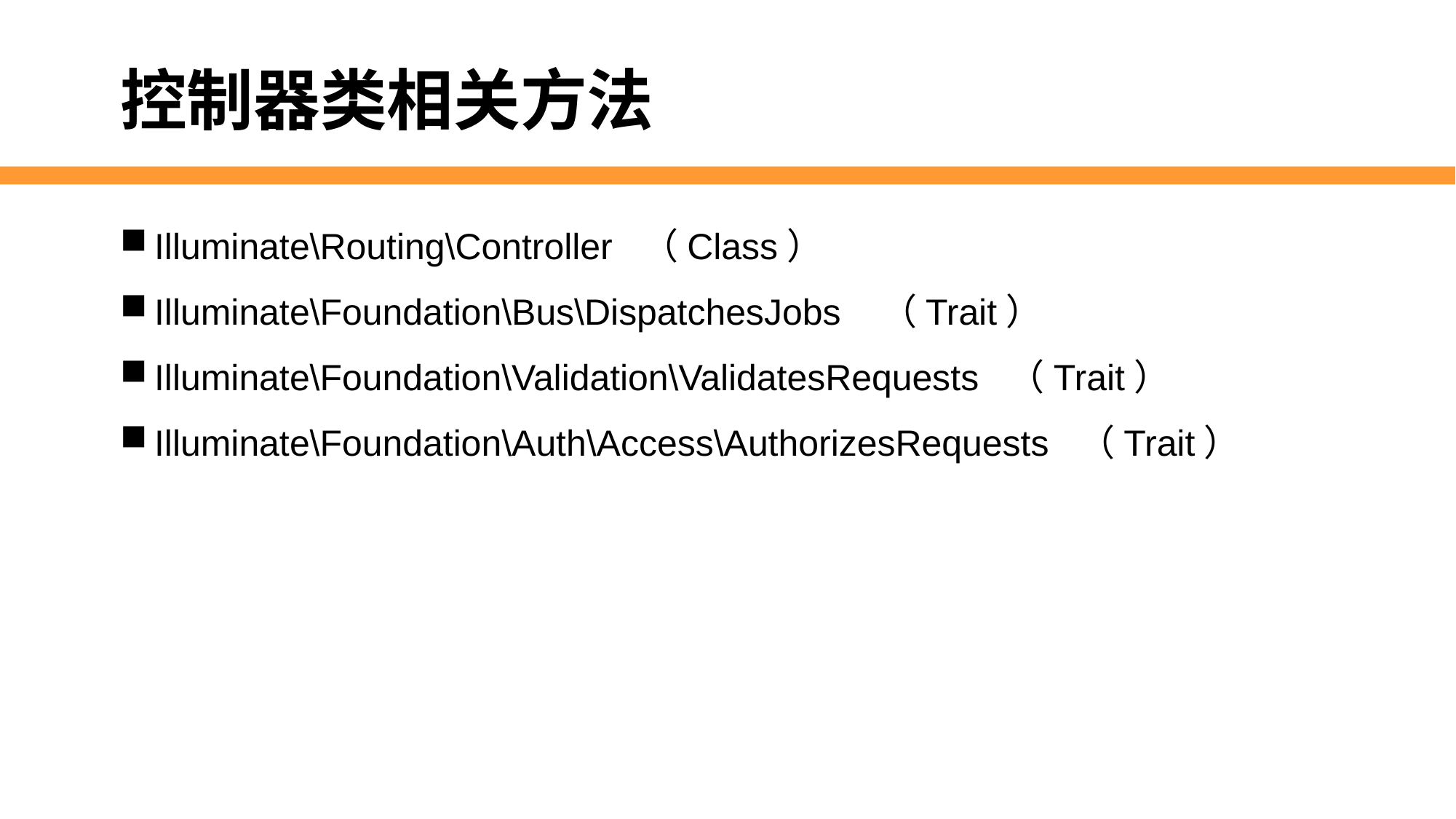

控制器类相关方法
Illuminate\Routing\Controller  （Class）
Illuminate\Foundation\Bus\DispatchesJobs   （Trait）
Illuminate\Foundation\Validation\ValidatesRequests  （Trait）
Illuminate\Foundation\Auth\Access\AuthorizesRequests  （Trait）